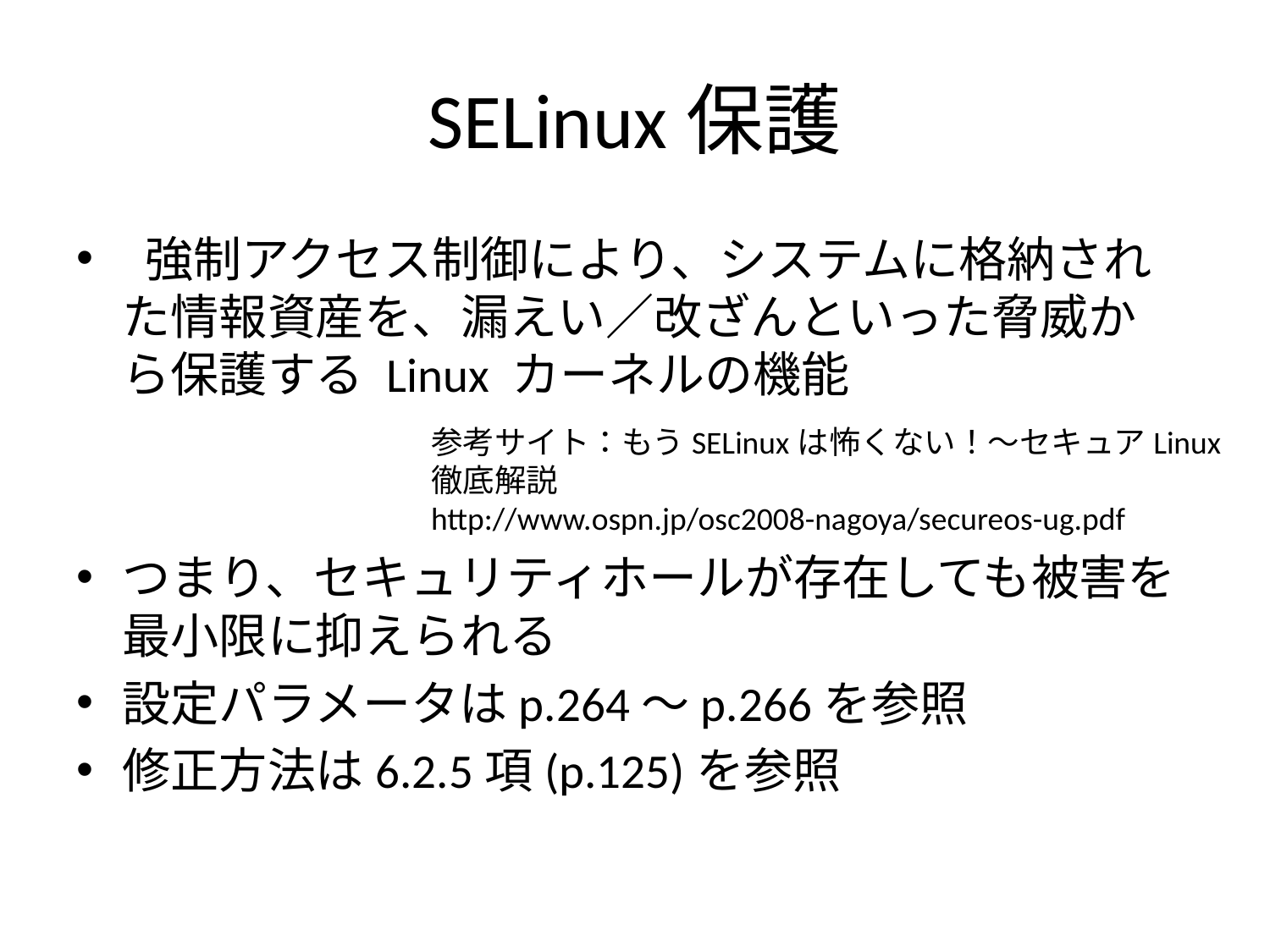

# SELinux保護
 強制アクセス制御により、システムに格納された情報資産を、漏えい／改ざんといった脅威か ら保護する Linux カーネルの機能

つまり、セキュリティホールが存在しても被害を
最小限に抑えられる
設定パラメータはp.264～p.266を参照
修正方法は6.2.5項(p.125)を参照
参考サイト：もうSELinuxは怖くない！～セキュアLinux徹底解説
http://www.ospn.jp/osc2008-nagoya/secureos-ug.pdf